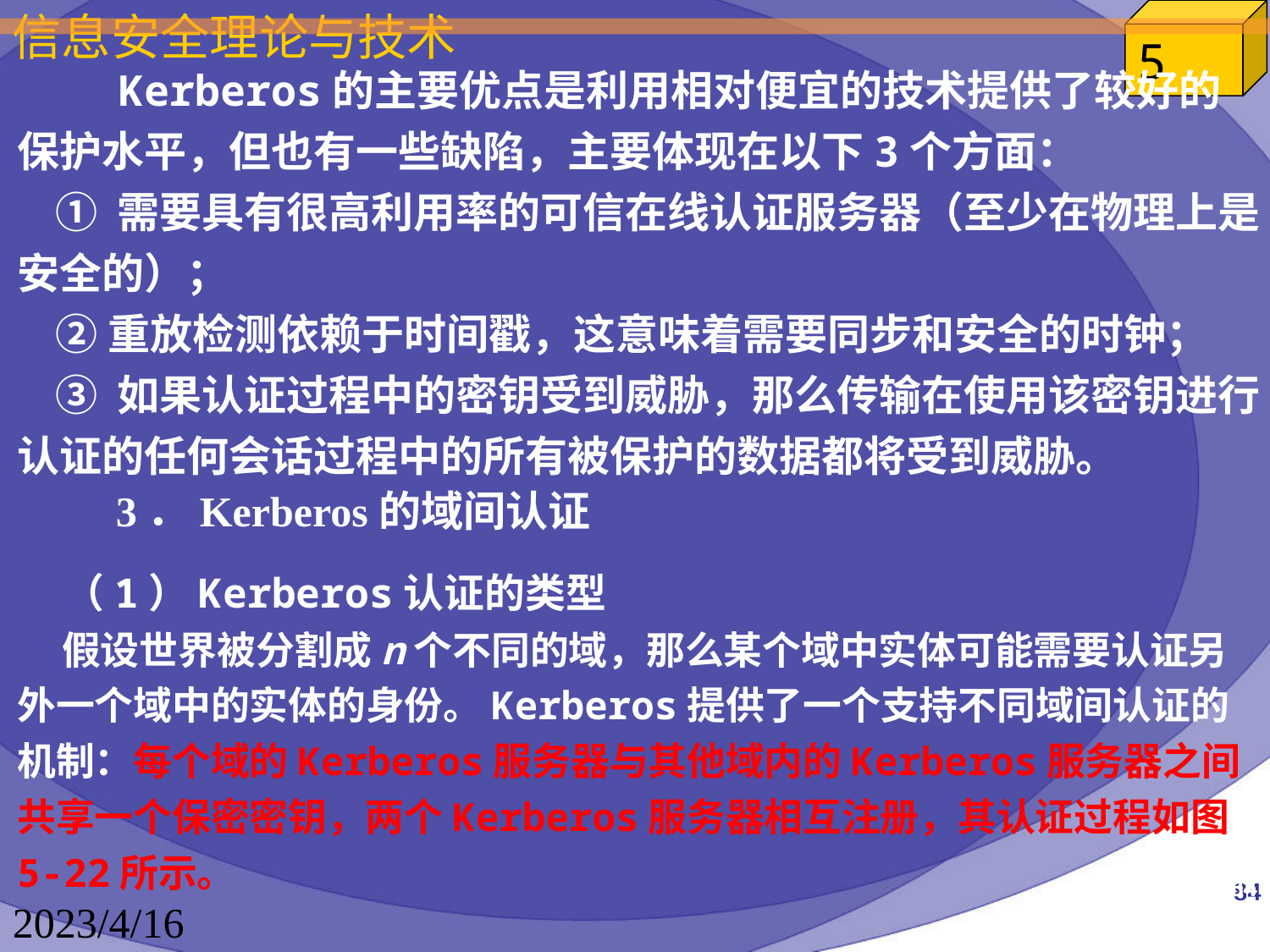

Kerberos的主要优点是利用相对便宜的技术提供了较好的保护水平，但也有一些缺陷，主要体现在以下3个方面：
    ① 需要具有很高利用率的可信在线认证服务器（至少在物理上是安全的）；
    ②重放检测依赖于时间戳，这意味着需要同步和安全的时钟；
    ③ 如果认证过程中的密钥受到威胁，那么传输在使用该密钥进行认证的任何会话过程中的所有被保护的数据都将受到威胁。
    3．Kerberos的域间认证
    （1）Kerberos认证的类型
    假设世界被分割成n个不同的域，那么某个域中实体可能需要认证另外一个域中的实体的身份。Kerberos提供了一个支持不同域间认证的机制：每个域的Kerberos服务器与其他域内的Kerberos服务器之间共享一个保密密钥，两个Kerberos服务器相互注册，其认证过程如图5-22所示。
84
2023/4/16